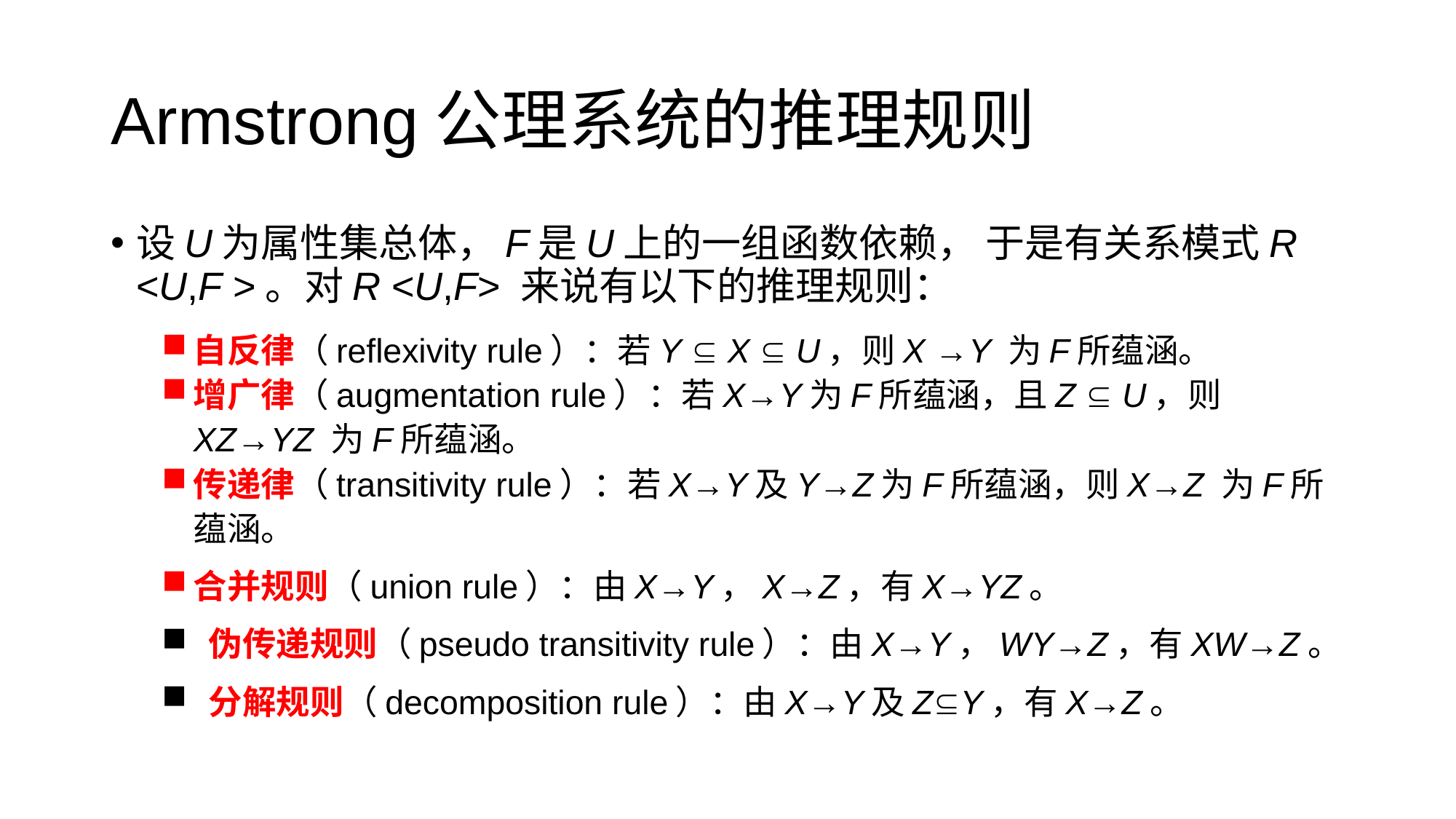

# Armstrong公理系统的推理规则
设U为属性集总体，F是U上的一组函数依赖， 于是有关系模式R <U,F >。对R <U,F> 来说有以下的推理规则：
自反律（reflexivity rule）：若Y ⊆ X ⊆ U，则X →Y 为F所蕴涵。
增广律（augmentation rule）：若X→Y为F所蕴涵，且Z ⊆ U，则XZ→YZ 为F所蕴涵。
传递律（transitivity rule）：若X→Y及Y→Z为F所蕴涵，则X→Z 为F所蕴涵。
合并规则（union rule）：由X→Y，X→Z，有X→YZ。
 伪传递规则（pseudo transitivity rule）：由X→Y，WY→Z，有XW→Z。
 分解规则（decomposition rule）：由X→Y及Z⊆Y，有X→Z。